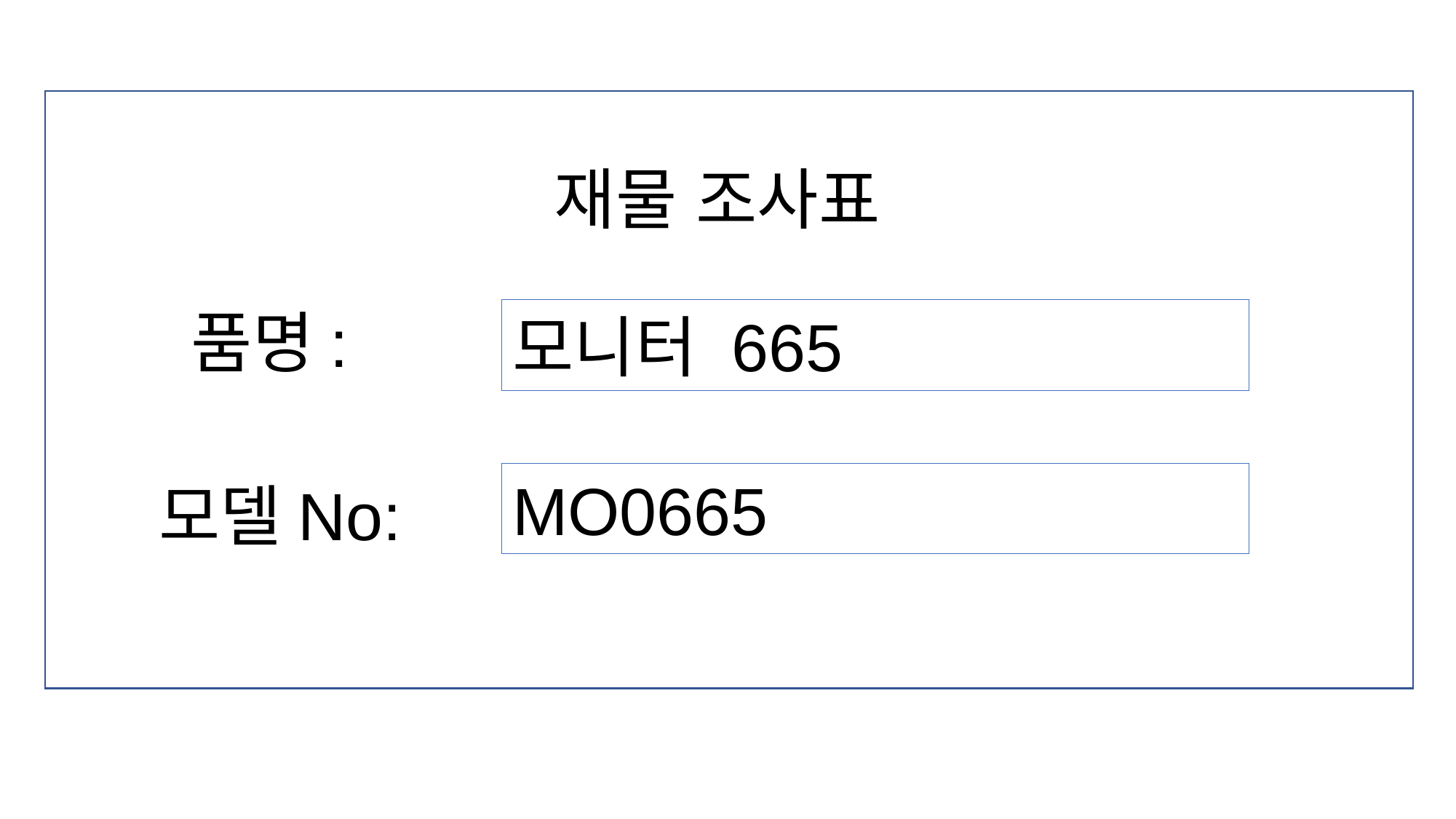

재물 조사표
품명:
모니터 665
MO0665
모델No: